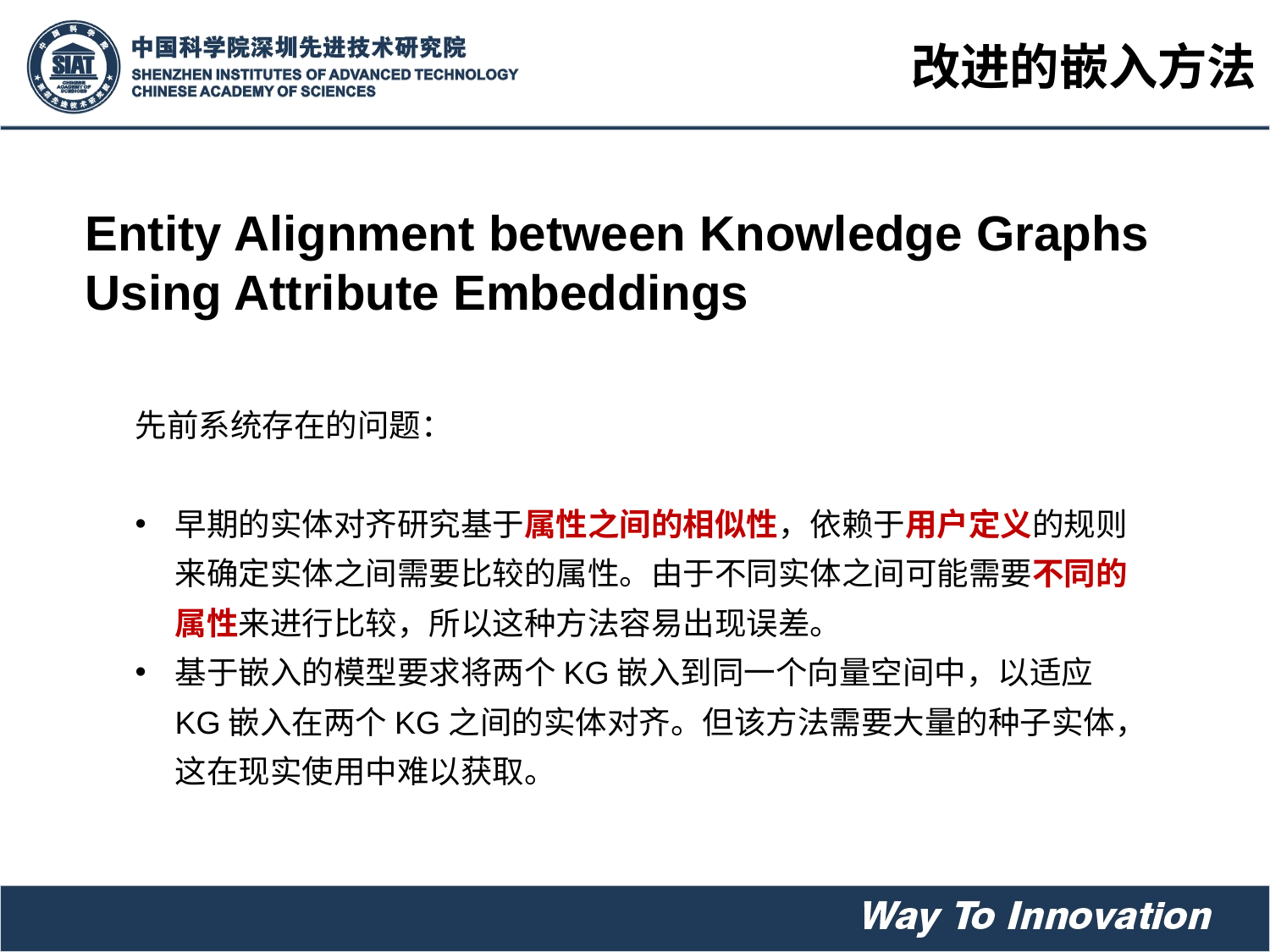

改进的嵌入方法

Entity Alignment between Knowledge Graphs Using Attribute Embeddings

先前系统存在的问题：

早期的实体对齐研究基于属性之间的相似性，依赖于用户定义的规则来确定实体之间需要比较的属性。由于不同实体之间可能需要不同的属性来进行比较，所以这种方法容易出现误差。
基于嵌入的模型要求将两个KG嵌入到同一个向量空间中，以适应KG嵌入在两个KG之间的实体对齐。但该方法需要大量的种子实体，这在现实使用中难以获取。